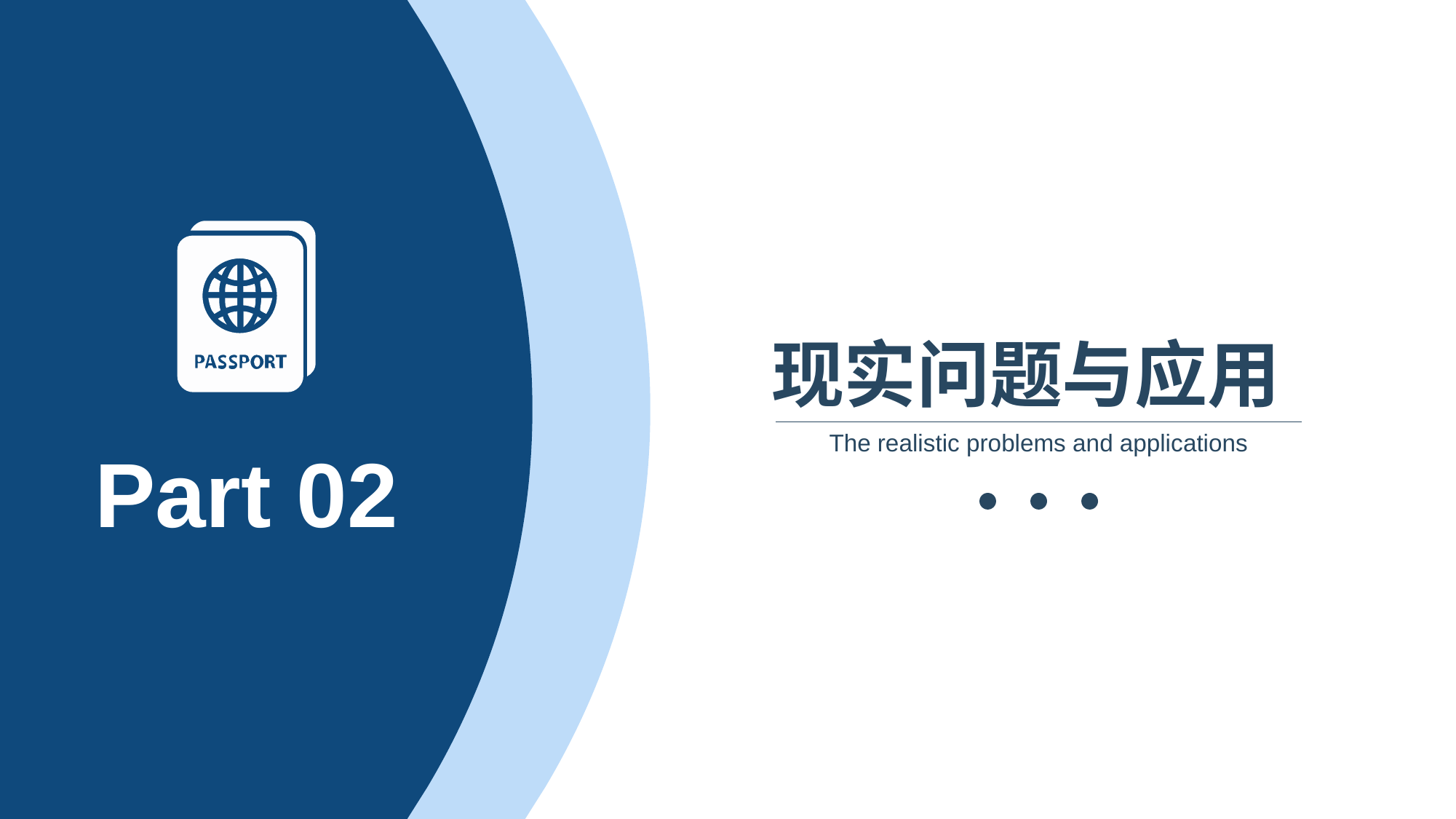

现实问题与应用
The realistic problems and applications
Part 02

子煜